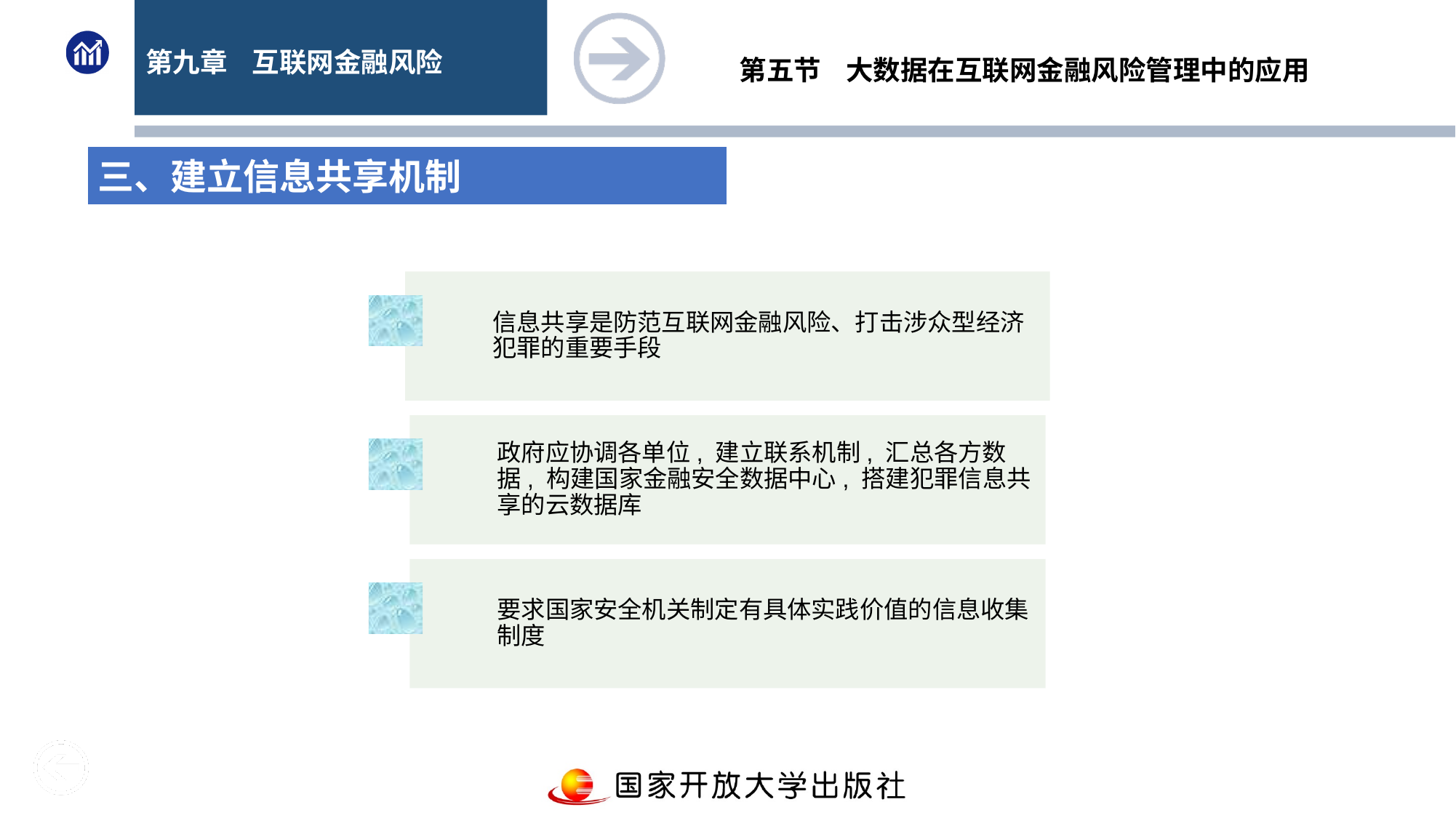

第五节    大数据在互联网金融风险管理中的应用
第九章    互联网金融风险
三、建立信息共享机制
信息共享是防范互联网金融风险、打击涉众型经济犯罪的重要手段
政府应协调各单位, 建立联系机制, 汇总各方数据, 构建国家金融安全数据中心, 搭建犯罪信息共享的云数据库
要求国家安全机关制定有具体实践价值的信息收集制度